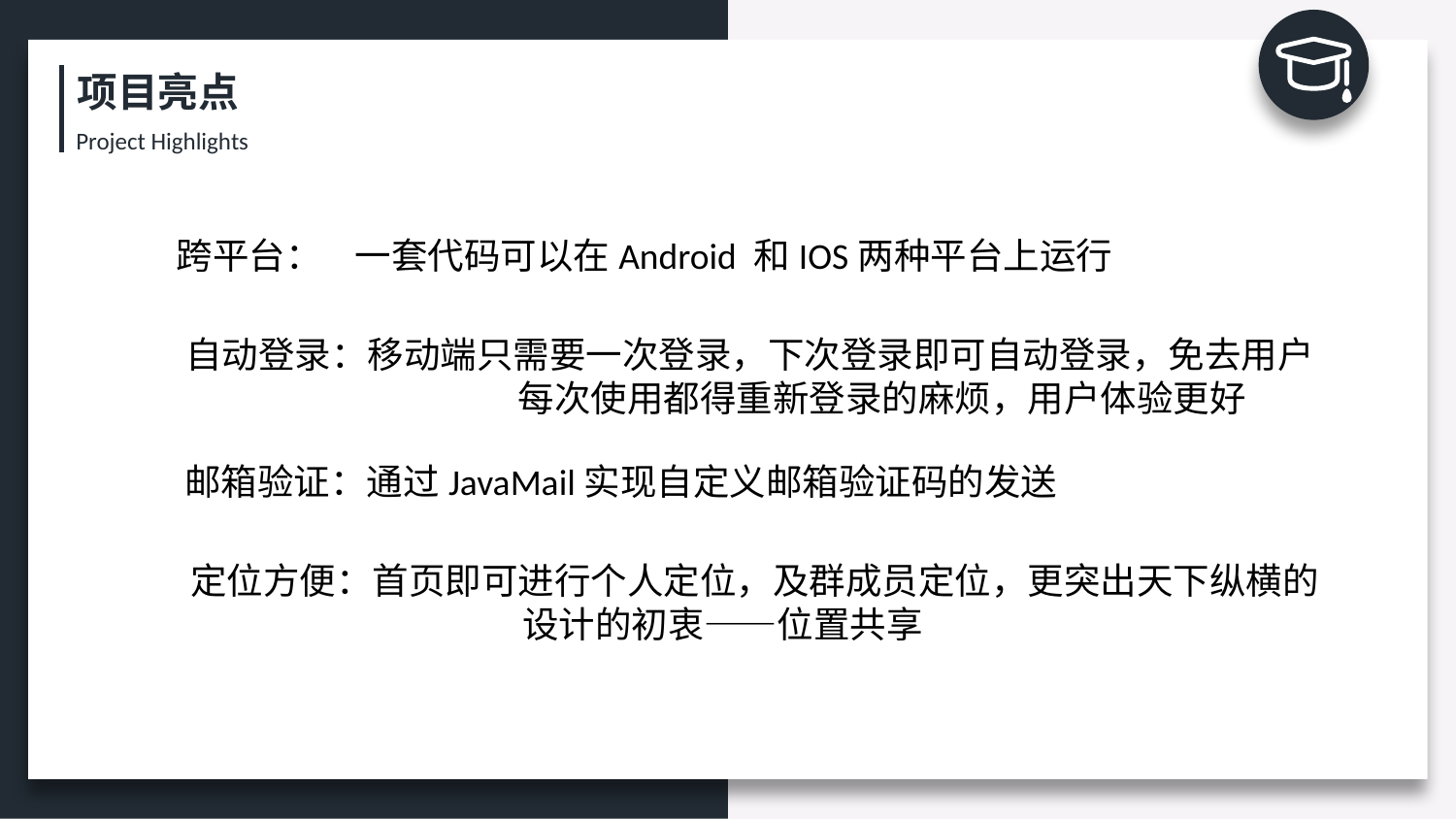

项目亮点
Project Highlights
跨平台：    一套代码可以在Android 和IOS两种平台上运行
自动登录：移动端只需要一次登录，下次登录即可自动登录，免去用户		     每次使用都得重新登录的麻烦，用户体验更好
邮箱验证：通过JavaMail实现自定义邮箱验证码的发送
定位方便：首页即可进行个人定位，及群成员定位，更突出天下纵横的		     设计的初衷——位置共享